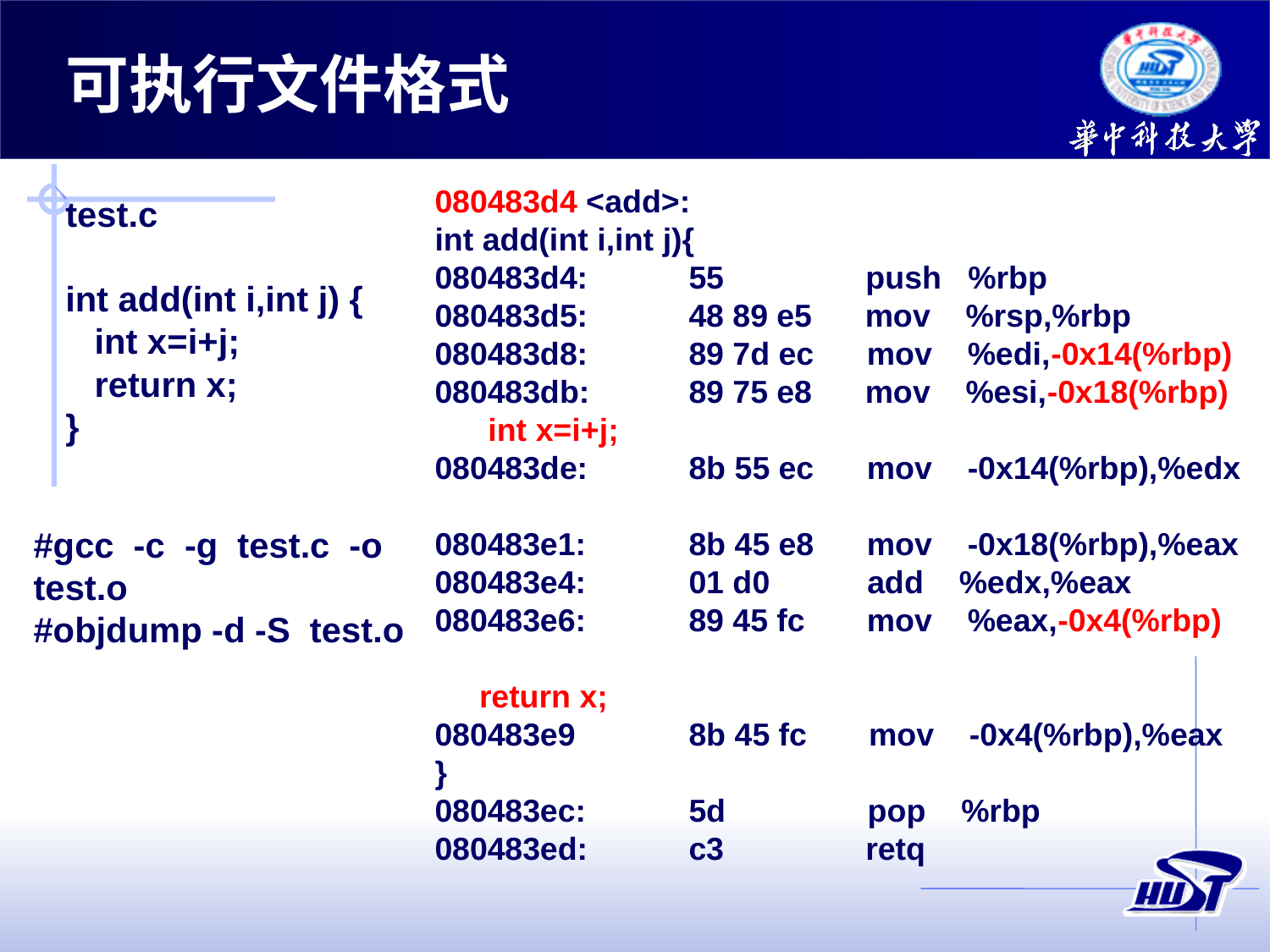

# 可执行文件格式
080483d4 <add>:
int add(int i,int j){
080483d4:	55                push   %rbp
080483d5:	48 89 e5      mov    %rsp,%rbp
080483d8:	89 7d ec      mov    %edi,-0x14(%rbp)
080483db:	89 75 e8      mov    %esi,-0x18(%rbp)
      int x=i+j;
080483de:	8b 55 ec      mov    -0x14(%rbp),%edx
080483e1:	8b 45 e8      mov    -0x18(%rbp),%eax
080483e4:	01 d0           add    %edx,%eax
080483e6:	89 45 fc       mov    %eax,-0x4(%rbp)
     return x;
080483e9	8b 45 fc       mov    -0x4(%rbp),%eax
}
080483ec:	5d                pop    %rbp
080483ed:	c3                retq
test.c

int add(int i,int j) {
   int x=i+j;
   return x;
}

#gcc  -c  -g  test.c  -o  test.o
#objdump -d -S  test.o